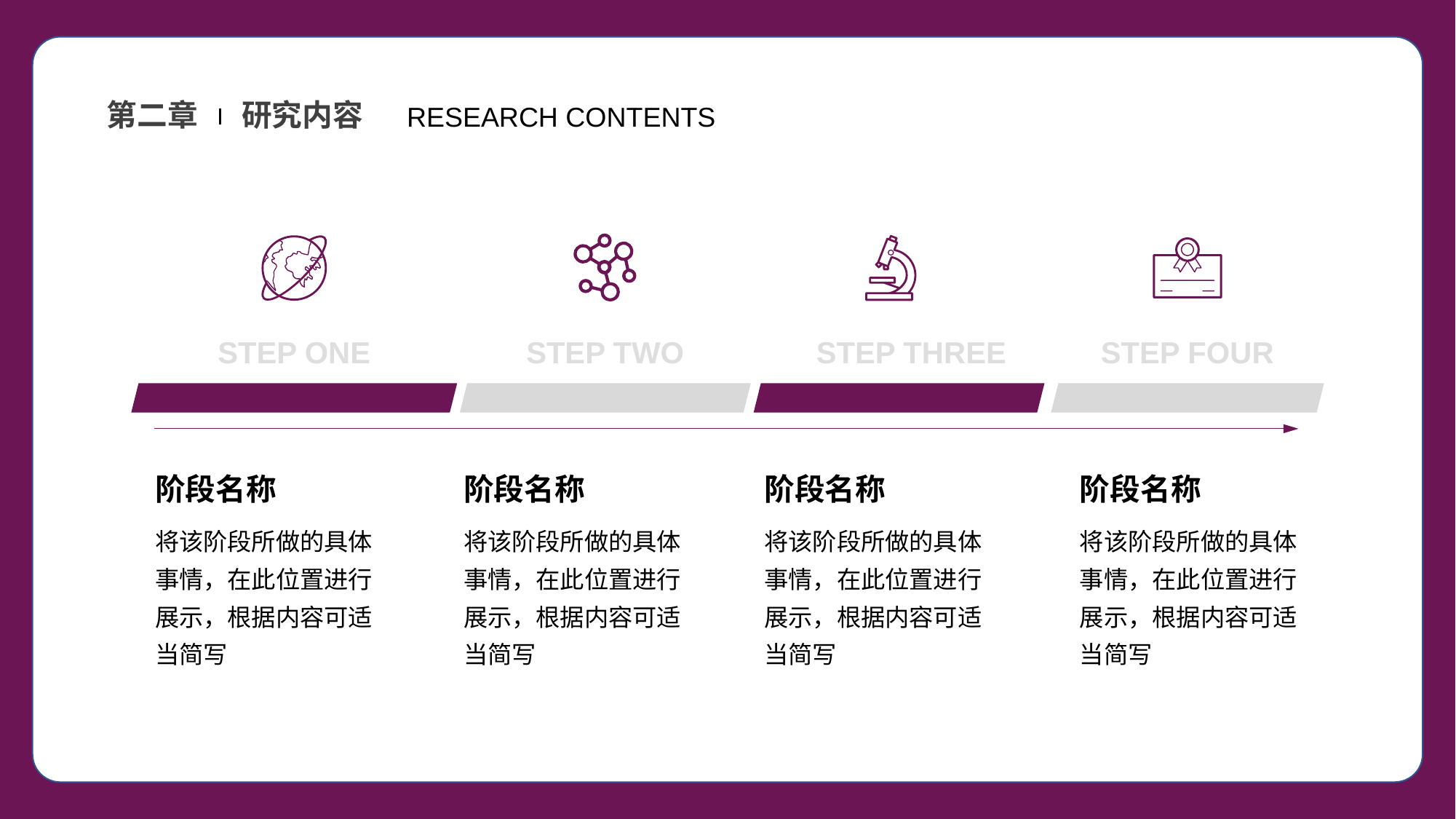

第二章
研究内容
RESEARCH CONTENTS

STEP ONE
STEP TWO
STEP THREE
STEP FOUR

阶段名称
阶段名称
阶段名称
阶段名称
将该阶段所做的具体事情，在此位置进行展示，根据内容可适当简写
将该阶段所做的具体事情，在此位置进行展示，根据内容可适当简写
将该阶段所做的具体事情，在此位置进行展示，根据内容可适当简写
将该阶段所做的具体事情，在此位置进行展示，根据内容可适当简写